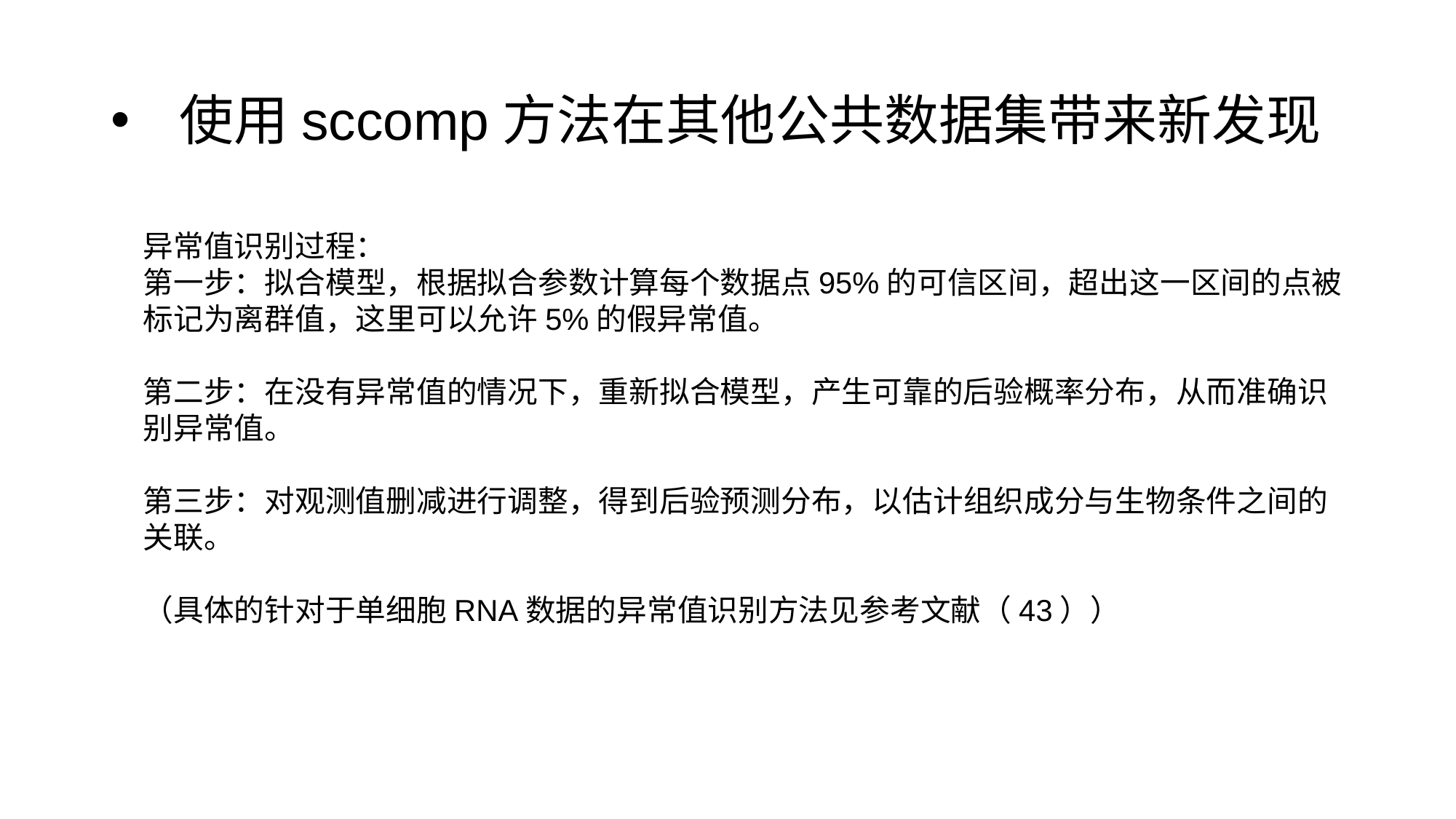

# 使用sccomp方法在其他公共数据集带来新发现
异常值识别过程：
第一步：拟合模型，根据拟合参数计算每个数据点95%的可信区间，超出这一区间的点被标记为离群值，这里可以允许5%的假异常值。

第二步：在没有异常值的情况下，重新拟合模型，产生可靠的后验概率分布，从而准确识别异常值。

第三步：对观测值删减进行调整，得到后验预测分布，以估计组织成分与生物条件之间的关联。

（具体的针对于单细胞RNA数据的异常值识别方法见参考文献（43））